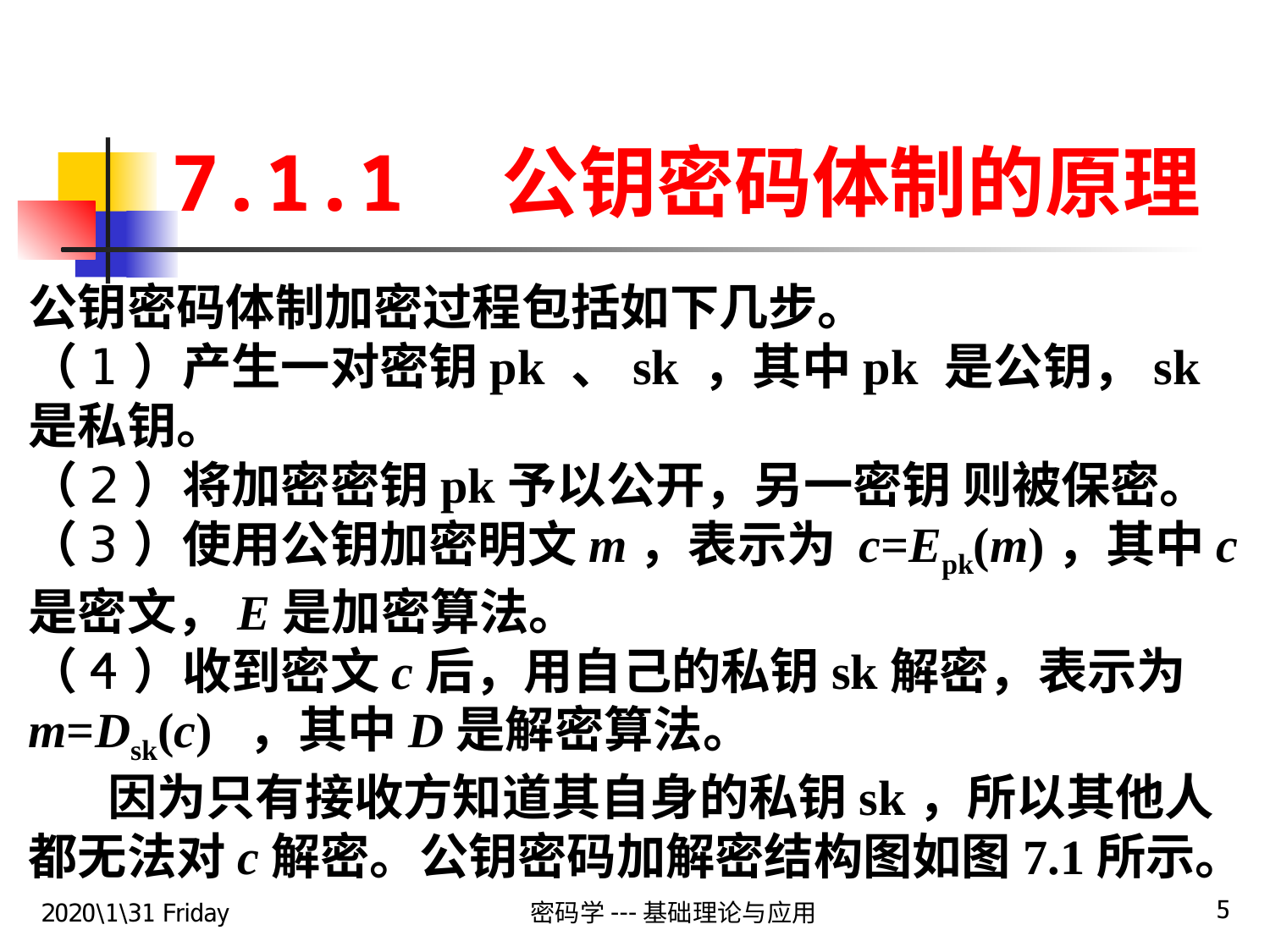

# 7.1.1　公钥密码体制的原理
公钥密码体制加密过程包括如下几步。
（1）产生一对密钥pk 、sk ，其中pk 是公钥，sk 是私钥。
（2）将加密密钥pk予以公开，另一密钥 则被保密。
（3）使用公钥加密明文m，表示为 c=Epk(m)，其中c是密文，E是加密算法。
（4）收到密文c后，用自己的私钥sk解密，表示为m=Dsk(c)  ，其中D是解密算法。
      因为只有接收方知道其自身的私钥sk，所以其他人都无法对c解密。公钥密码加解密结构图如图7.1所示。

5
2020\1\31 Friday
密码学---基础理论与应用